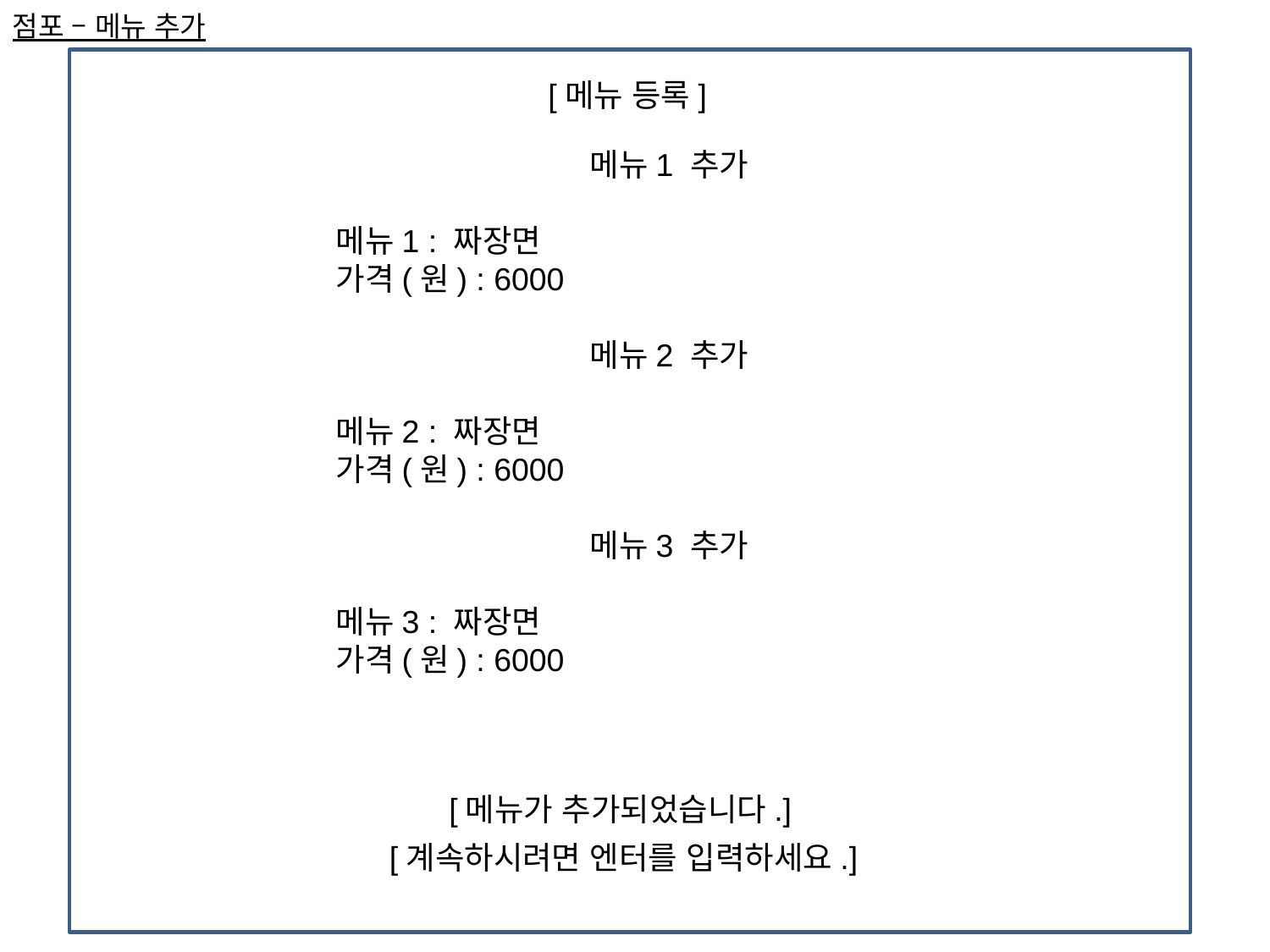

점포 – 메뉴 추가

[메뉴 등록]
				메뉴1 추가

		메뉴1 : 짜장면
		가격(원) : 6000

				메뉴2 추가

		메뉴2 : 짜장면
		가격(원) : 6000

				메뉴3 추가

		메뉴3 : 짜장면
		가격(원) : 6000

[메뉴가 추가되었습니다.]
[계속하시려면 엔터를 입력하세요.]